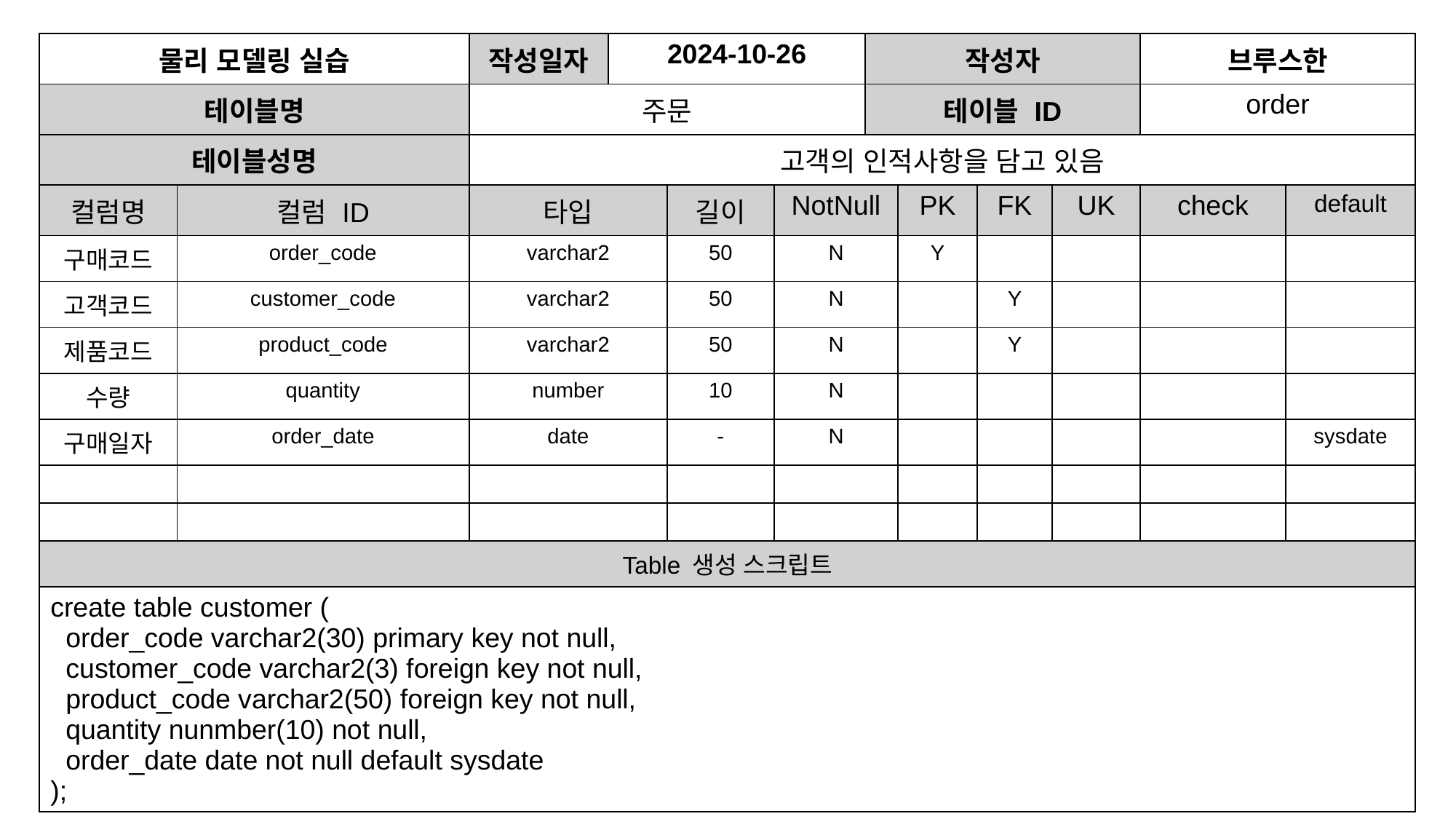

| 물리 모델링 실습 |  | 작성일자 | 2024-10-26 |  |  | 작성자 |  |  |  | 브루스한 |  |
| --- | --- | --- | --- | --- | --- | --- | --- | --- | --- | --- | --- |
| 테이블명 |  | 주문 |  |  |  | 테이블 ID |  |  |  | order |  |
| 테이블성명 |  | 고객의 인적사항을 담고 있음 |  |  |  |  |  |  |  |  |  |
| 컬럼명 | 컬럼 ID | 타입 | NotNull | 길이 | NotNull | FK | PK | FK | UK | check | default |
| 구매코드 | order\_code | varchar2 |  | 50 | N |  | Y |  |  |  |  |
| 고객코드 | customer\_code | varchar2 |  | 50 | N |  |  | Y |  |  |  |
| 제품코드 | product\_code | varchar2 |  | 50 | N |  |  | Y |  |  |  |
| 수량 | quantity | number |  | 10 | N |  |  |  |  |  |  |
| 구매일자 | order\_date | date |  | - | N |  |  |  |  |  | sysdate |
|  |  |  |  |  |  |  |  |  |  |  |  |
|  |  |  |  |  |  |  |  |  |  |  |  |
| Table 생성 스크립트 |  |  |  |  |  |  |  |  |  |  |  |
| create table customer ( order\_code varchar2(30) primary key not null, customer\_code varchar2(3) foreign key not null, product\_code varchar2(50) foreign key not null, quantity nunmber(10) not null, order\_date date not null default sysdate ); |  |  |  |  |  |  |  |  |  |  |  |